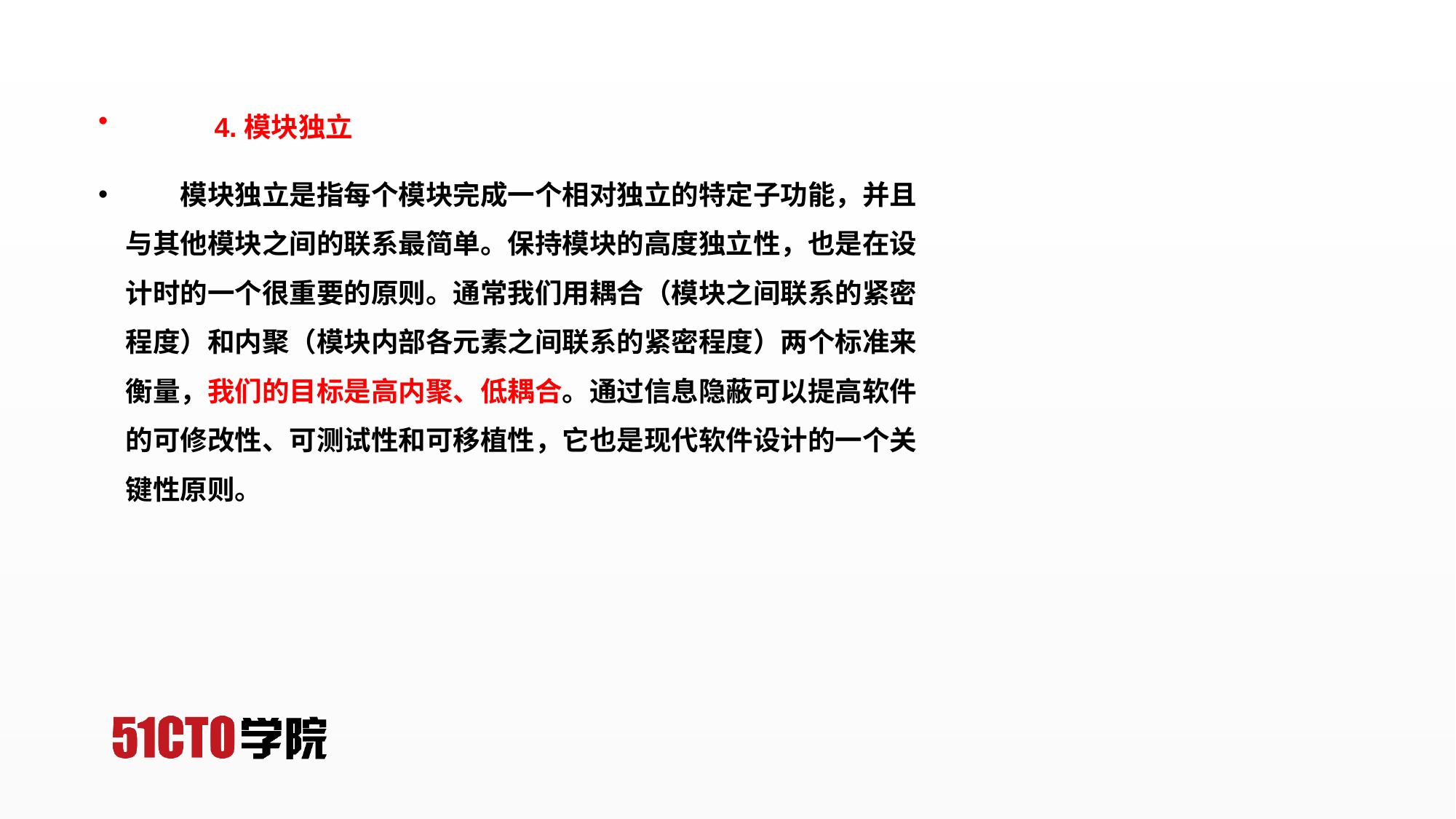

4.模块独立
　　模块独立是指每个模块完成一个相对独立的特定子功能，并且与其他模块之间的联系最简单。保持模块的高度独立性，也是在设计时的一个很重要的原则。通常我们用耦合（模块之间联系的紧密程度）和内聚（模块内部各元素之间联系的紧密程度）两个标准来衡量，我们的目标是高内聚、低耦合。通过信息隐蔽可以提高软件的可修改性、可测试性和可移植性，它也是现代软件设计的一个关键性原则。